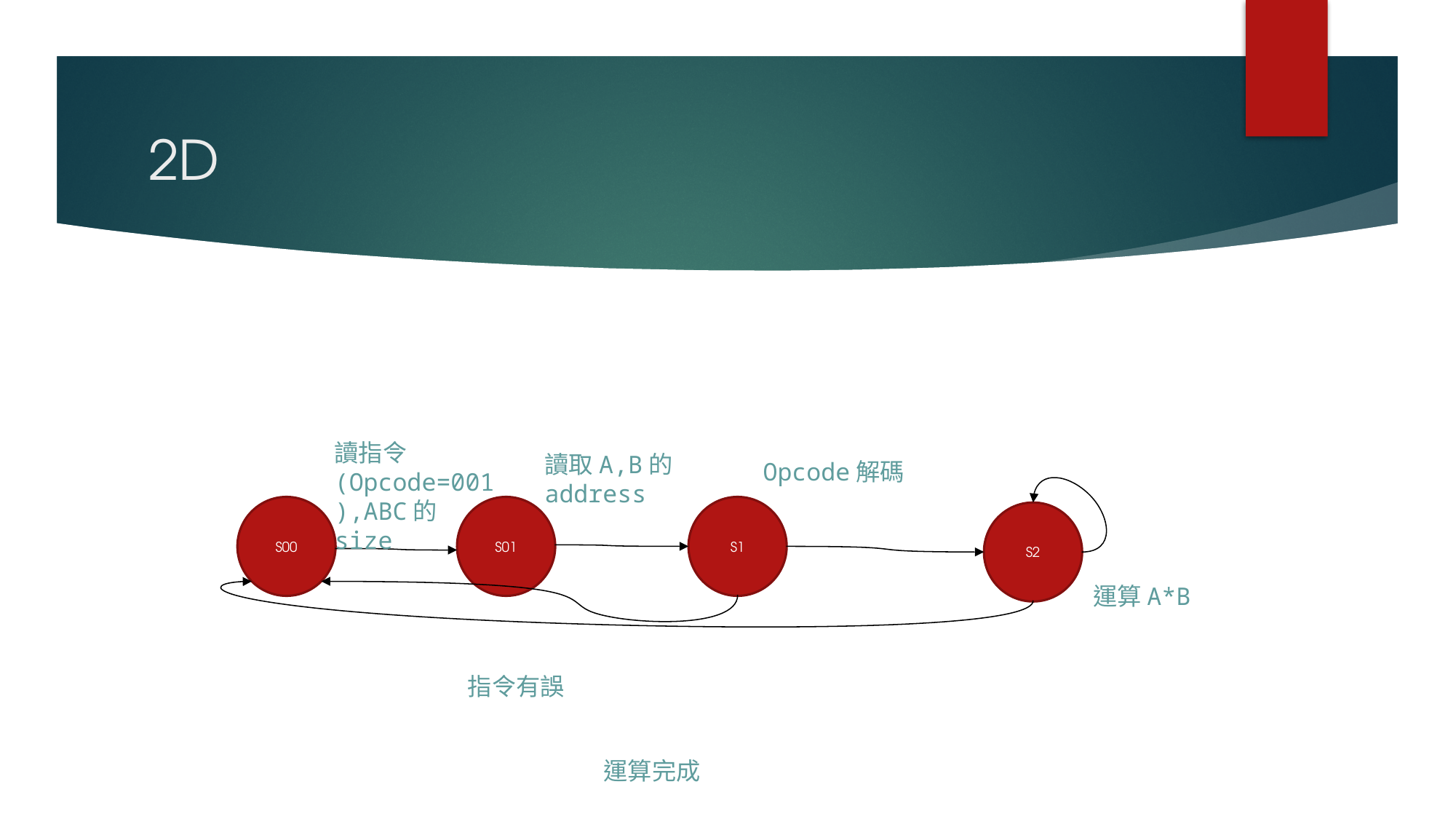

# 2D
讀指令(Opcode=001),ABC的size
讀取A,B的address
Opcode解碼
S1
S00
S01
S2
運算A*B
指令有誤
運算完成